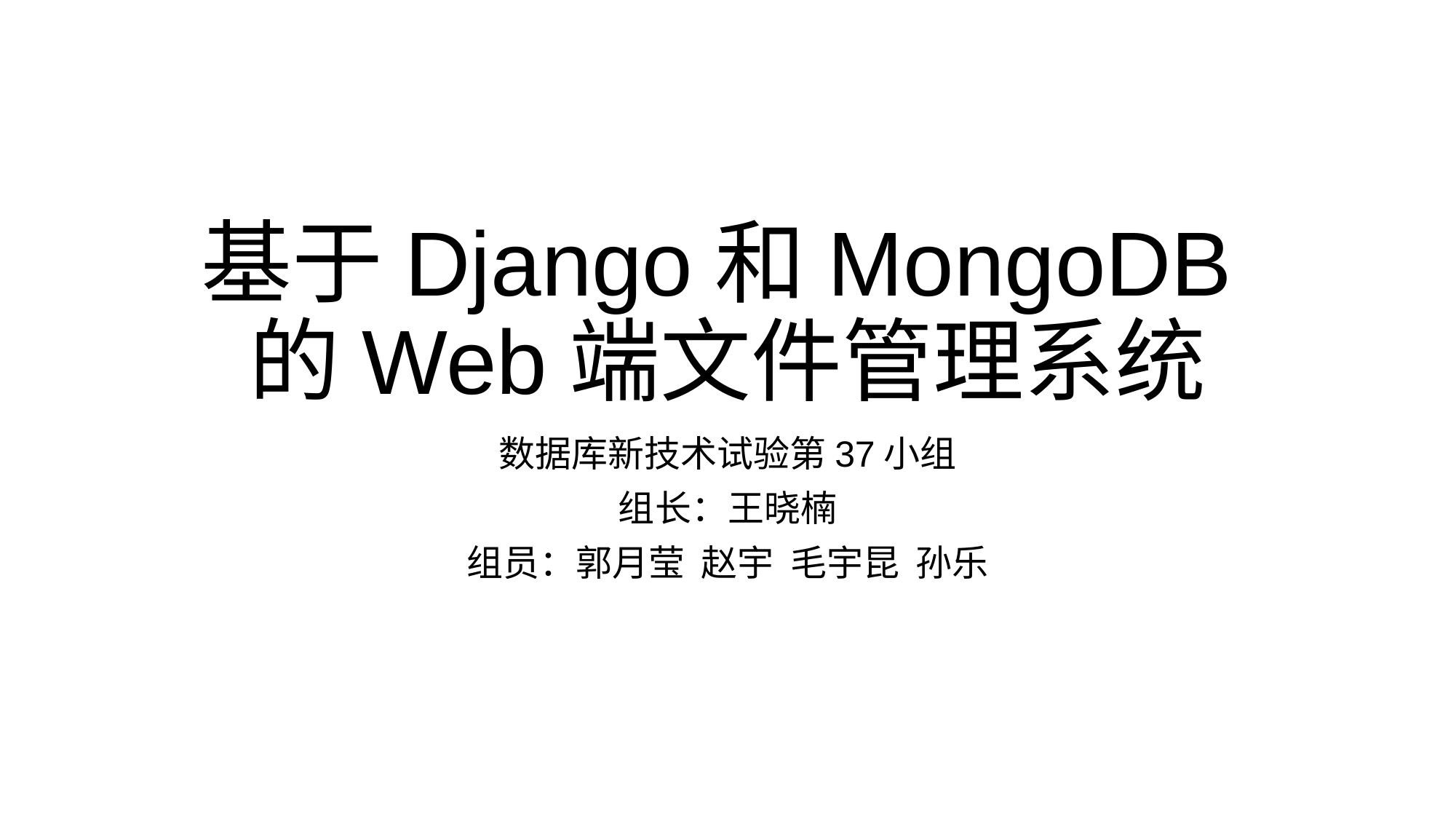

# 基于Django和MongoDB的Web端文件管理系统
数据库新技术试验第37小组
组长：王晓楠
组员：郭月莹  赵宇  毛宇昆  孙乐